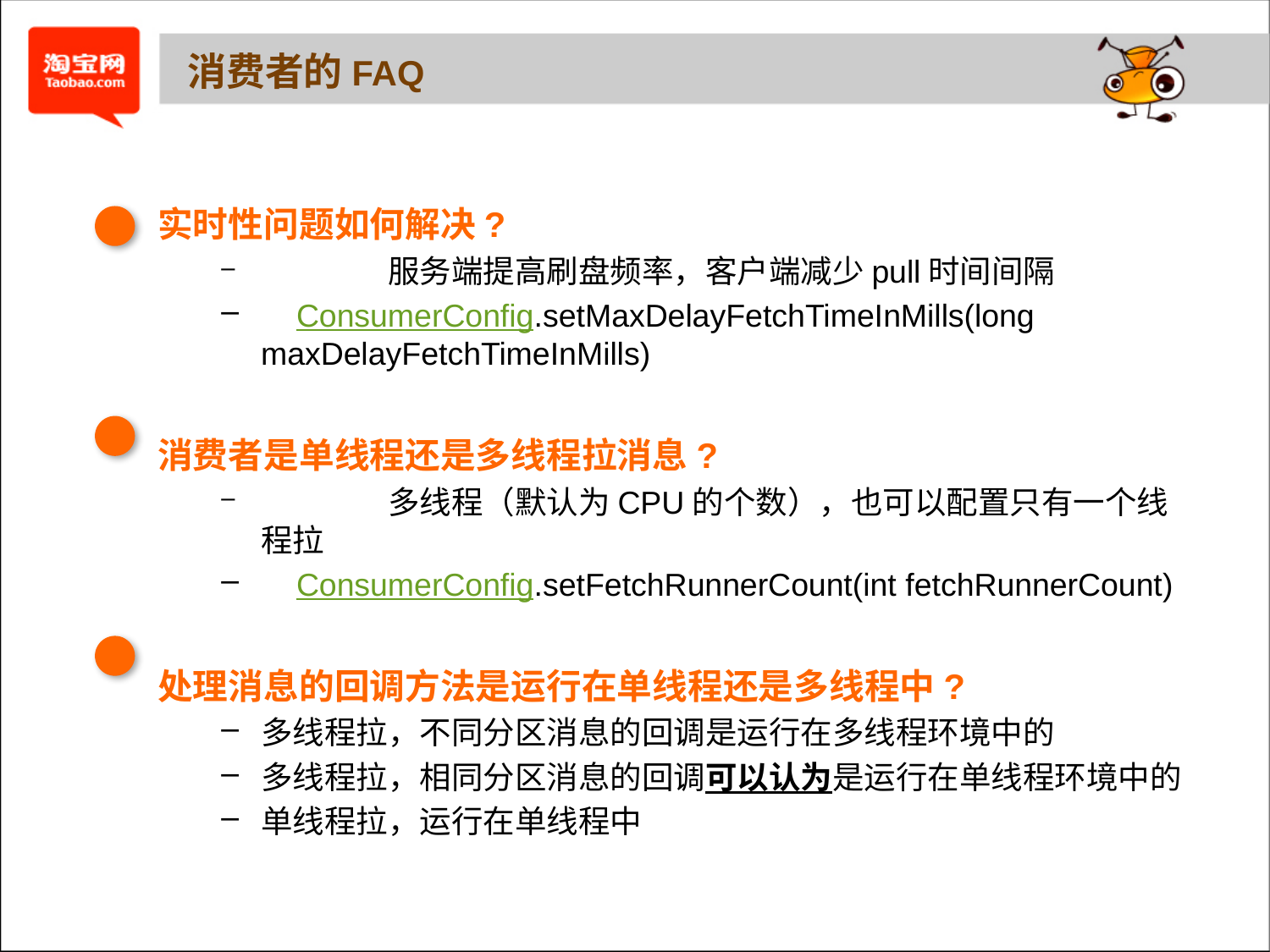

# 消费者的FAQ
实时性问题如何解决?
	服务端提高刷盘频率，客户端减少pull时间间隔
    ConsumerConfig.setMaxDelayFetchTimeInMills(long maxDelayFetchTimeInMills)

消费者是单线程还是多线程拉消息?
	多线程（默认为CPU的个数），也可以配置只有一个线程拉
    ConsumerConfig.setFetchRunnerCount(int fetchRunnerCount)

处理消息的回调方法是运行在单线程还是多线程中?
多线程拉，不同分区消息的回调是运行在多线程环境中的
多线程拉，相同分区消息的回调可以认为是运行在单线程环境中的
单线程拉，运行在单线程中